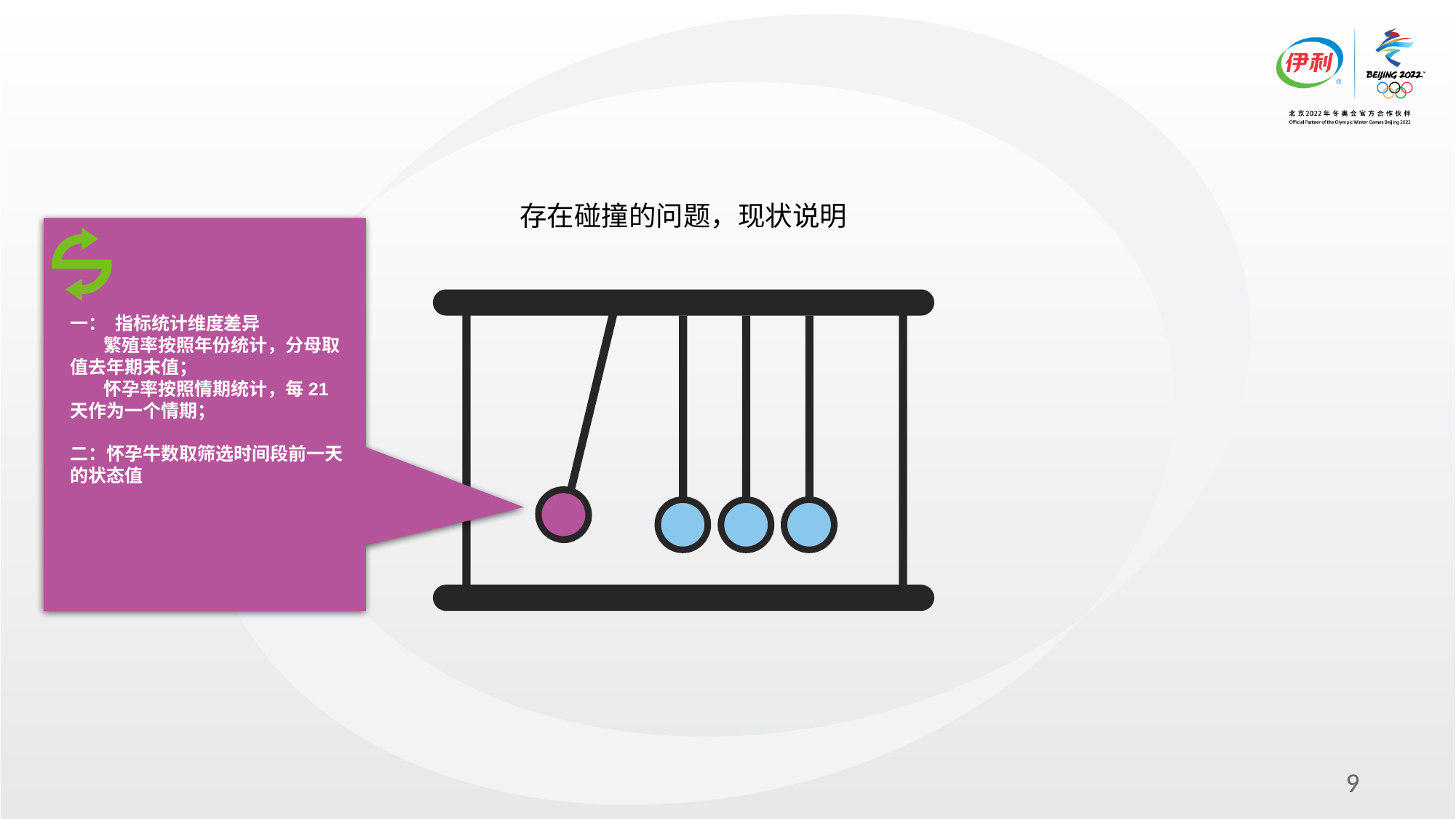

存在碰撞的问题，现状说明

一：  指标统计维度差异
       繁殖率按照年份统计，分母取值去年期末值；
       怀孕率按照情期统计，每21天作为一个情期；

二：怀孕牛数取筛选时间段前一天的状态值
9